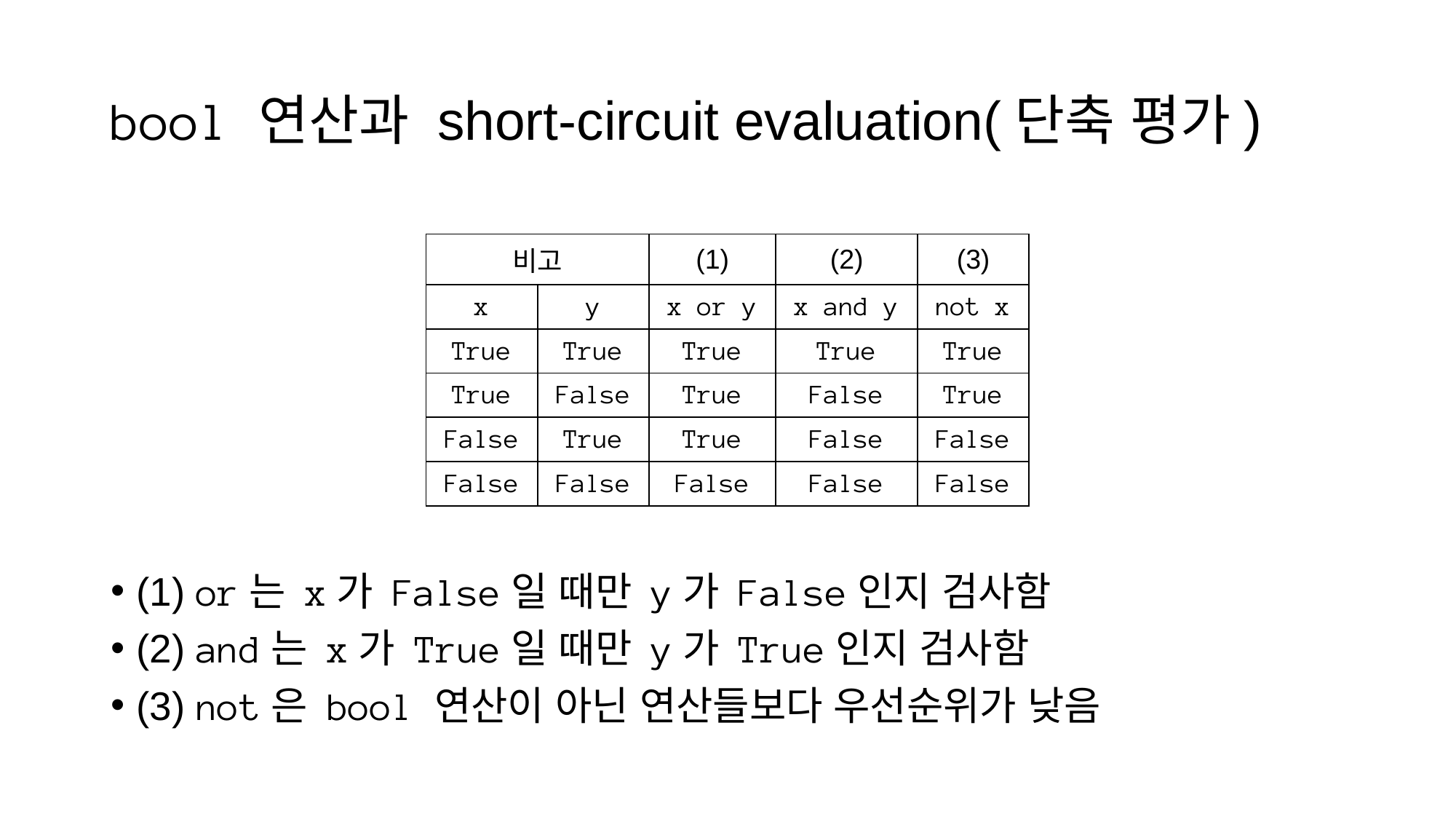

# bool 연산과 short-circuit evaluation(단축 평가)

(1) or는 x가 False일 때만 y가 False인지 검사함
(2) and는 x가 True일 때만 y가 True인지 검사함
(3) not은 bool 연산이 아닌 연산들보다 우선순위가 낮음
| 비고 |  | (1) | (2) | (3) |
| --- | --- | --- | --- | --- |
| x | y | x or y | x and y | not x |
| True | True | True | True | True |
| True | False | True | False | True |
| False | True | True | False | False |
| False | False | False | False | False |